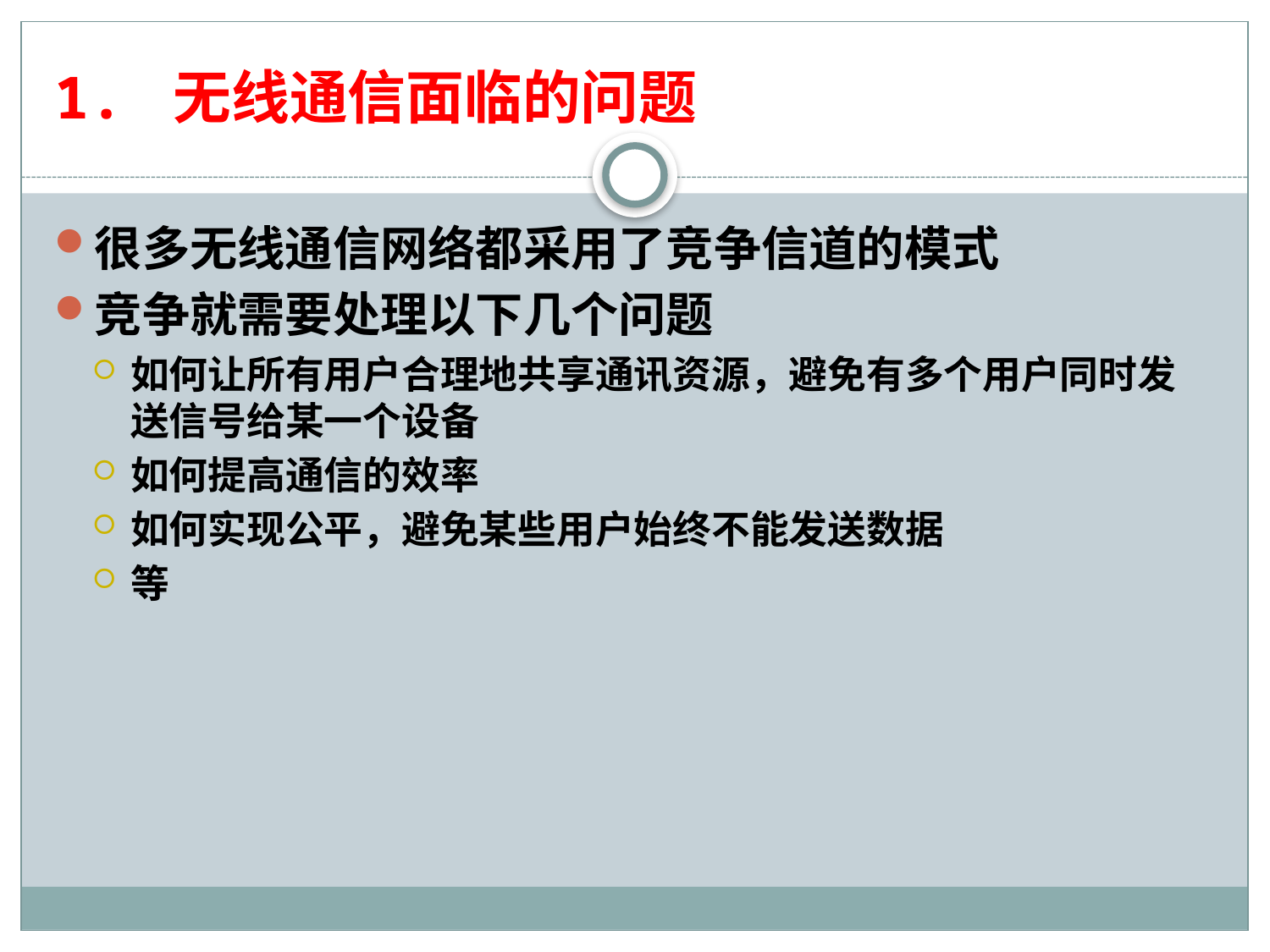

# 1. 无线通信面临的问题
很多无线通信网络都采用了竞争信道的模式
竞争就需要处理以下几个问题
如何让所有用户合理地共享通讯资源，避免有多个用户同时发送信号给某一个设备
如何提高通信的效率
如何实现公平，避免某些用户始终不能发送数据
等